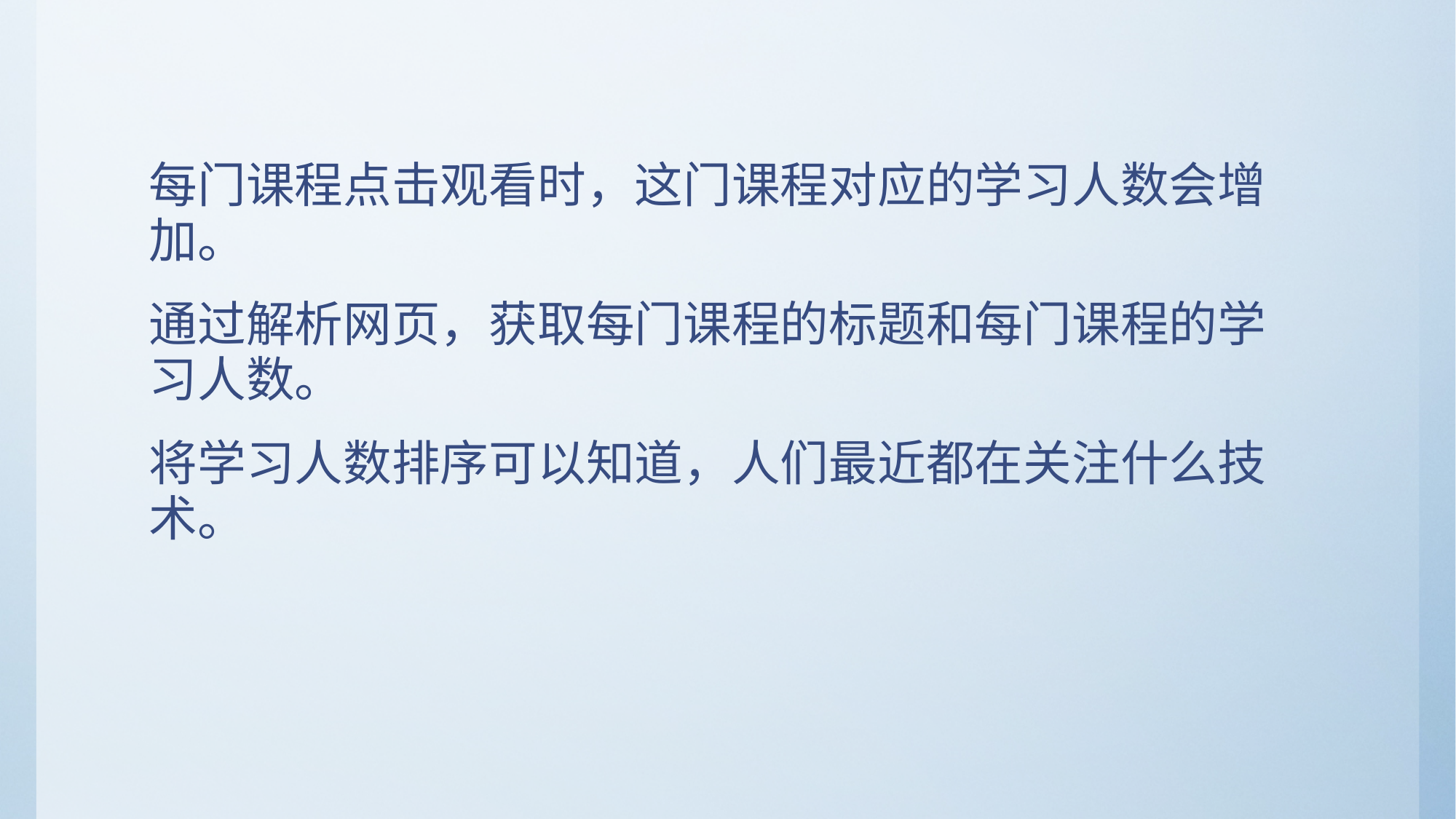

每门课程点击观看时，这门课程对应的学习人数会增加。
通过解析网页，获取每门课程的标题和每门课程的学习人数。
将学习人数排序可以知道，人们最近都在关注什么技术。